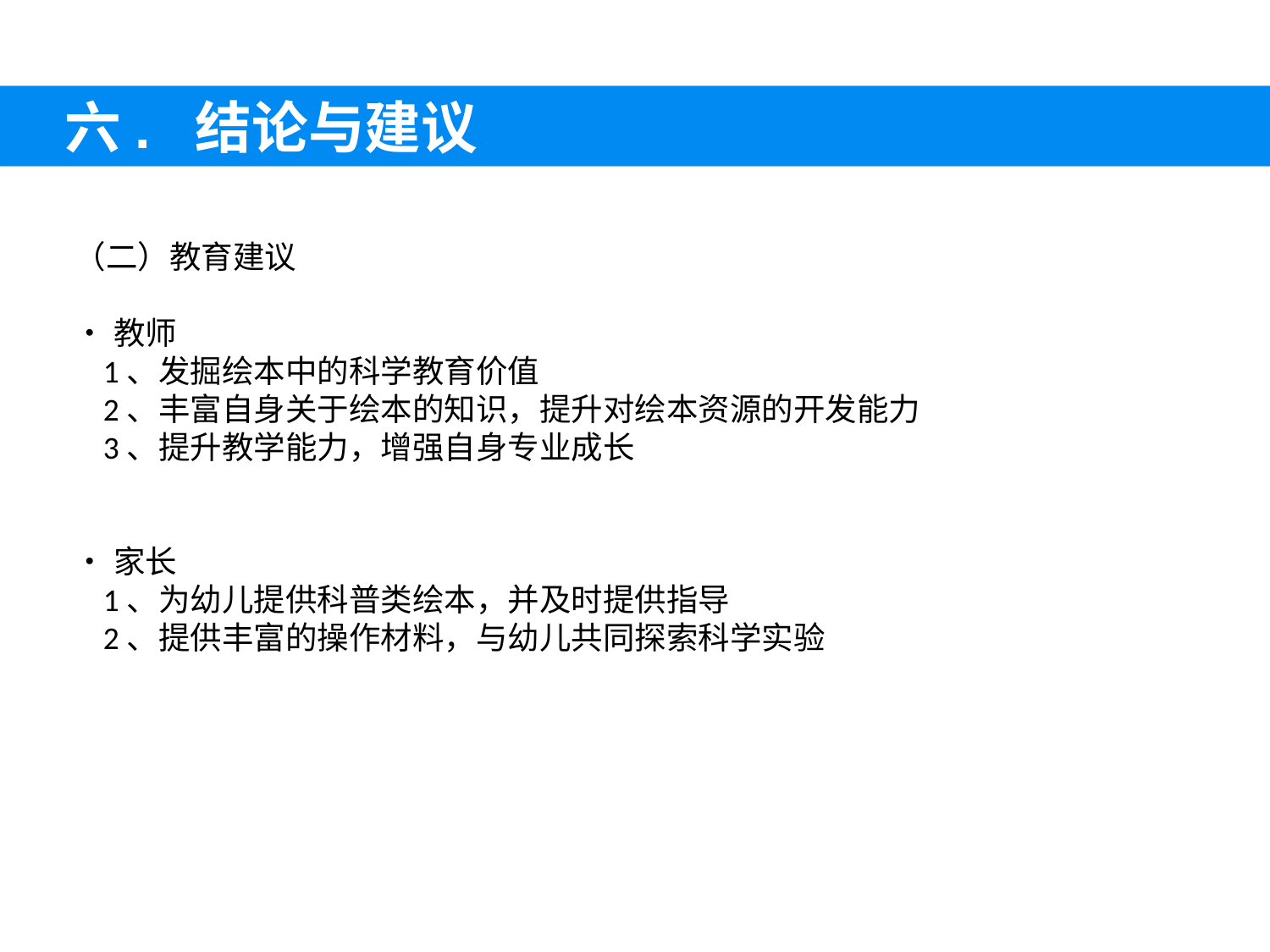

六.  结论与建议
（二）教育建议

•教师
    1、发掘绘本中的科学教育价值
    2、丰富自身关于绘本的知识，提升对绘本资源的开发能力
    3、提升教学能力，增强自身专业成长

•家长
    1、为幼儿提供科普类绘本，并及时提供指导
    2、提供丰富的操作材料，与幼儿共同探索科学实验